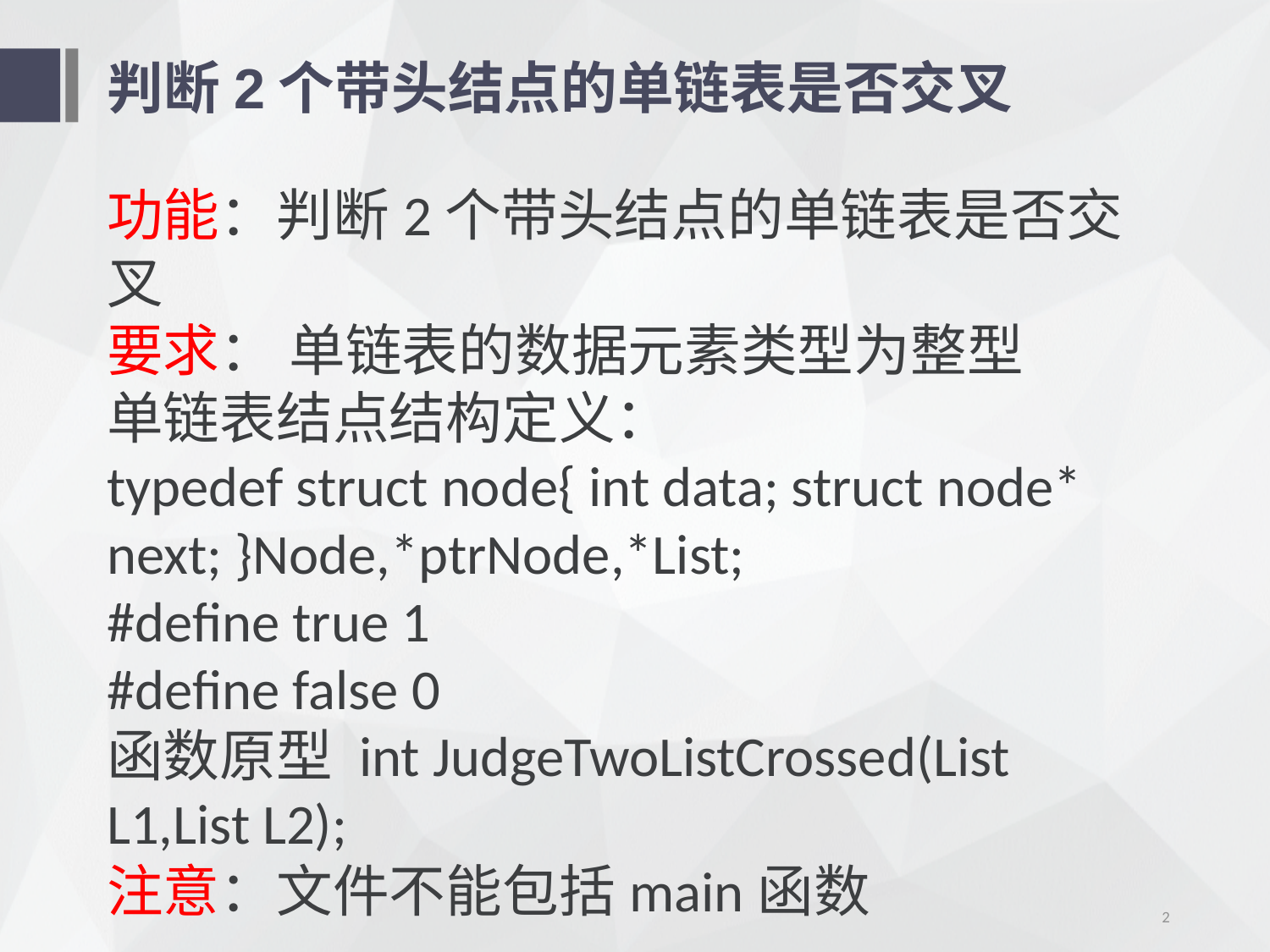

# 判断2个带头结点的单链表是否交叉
功能：判断2个带头结点的单链表是否交叉
要求： 单链表的数据元素类型为整型
单链表结点结构定义：
typedef struct node{ int data; struct node* next; }Node,*ptrNode,*List;
#define true 1
#define false 0
函数原型 int JudgeTwoListCrossed(List L1,List L2);
注意：文件不能包括main函数
2